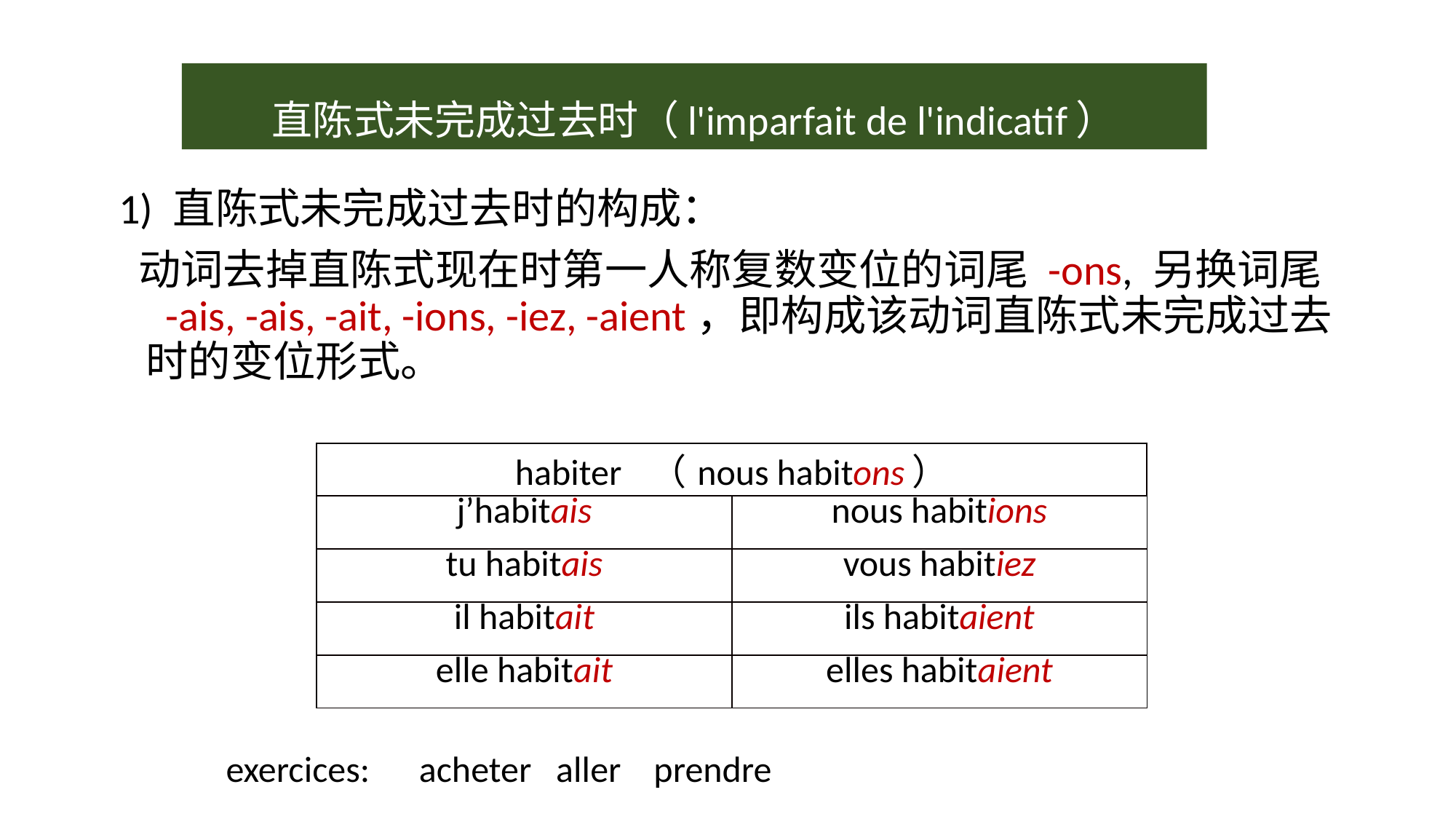

直陈式未完成过去时（l'imparfait de l'indicatif）
1) 直陈式未完成过去时的构成：
 动词去掉直陈式现在时第一人称复数变位的词尾 -ons, 另换词尾 -ais, -ais, -ait, -ions, -iez, -aient，即构成该动词直陈式未完成过去时的变位形式。

| habiter （nous habitons） |  |
| --- | --- |
| jʼhabitais | nous habitions |
| tu habitais | vous habitiez |
| il habitait | ils habitaient |
| elle habitait | elles habitaient |
# exercices:      acheter   aller    prendre